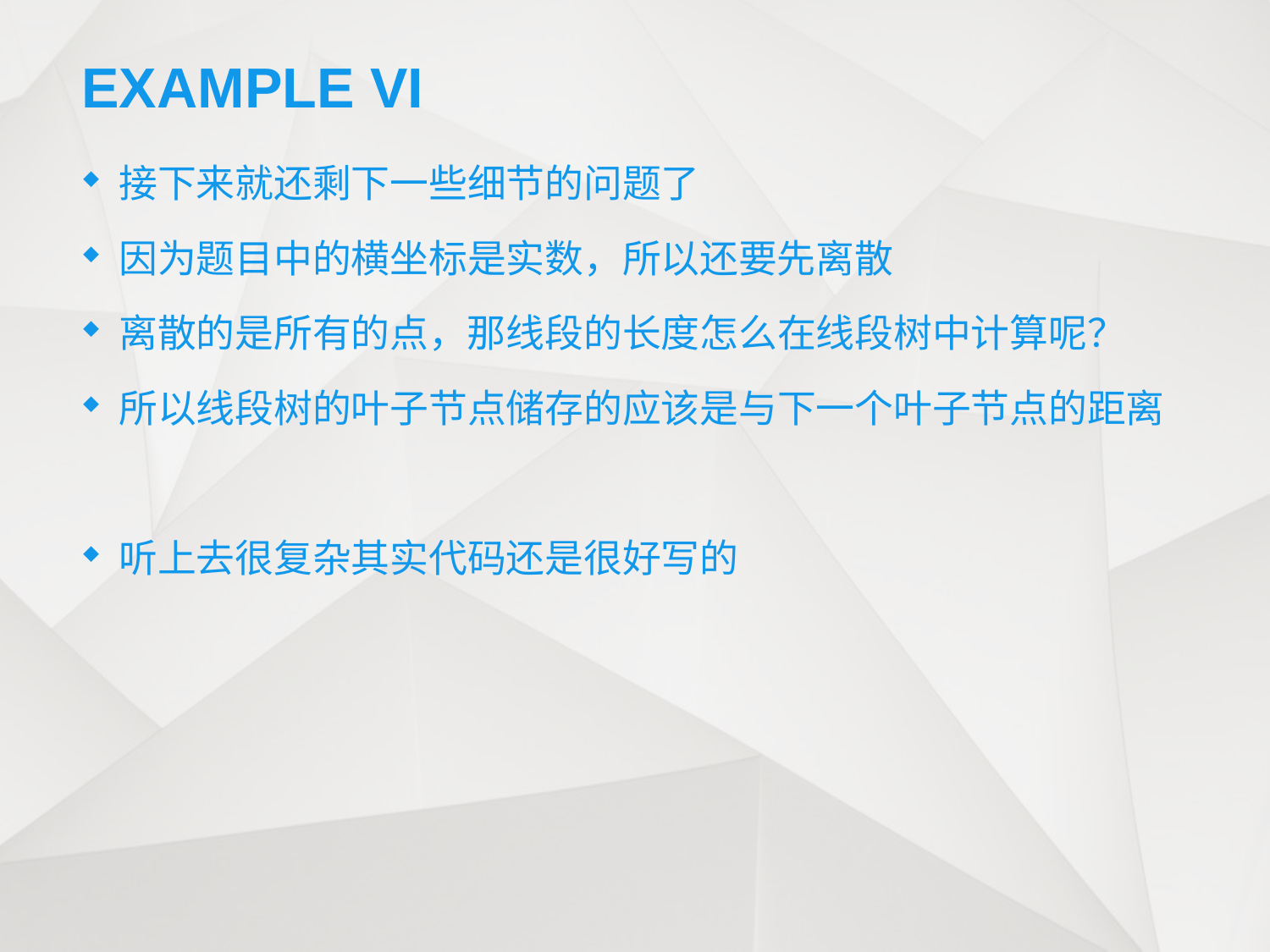

# EXAMPLE VI
接下来就还剩下一些细节的问题了
因为题目中的横坐标是实数，所以还要先离散
离散的是所有的点，那线段的长度怎么在线段树中计算呢？
所以线段树的叶子节点储存的应该是与下一个叶子节点的距离

听上去很复杂其实代码还是很好写的